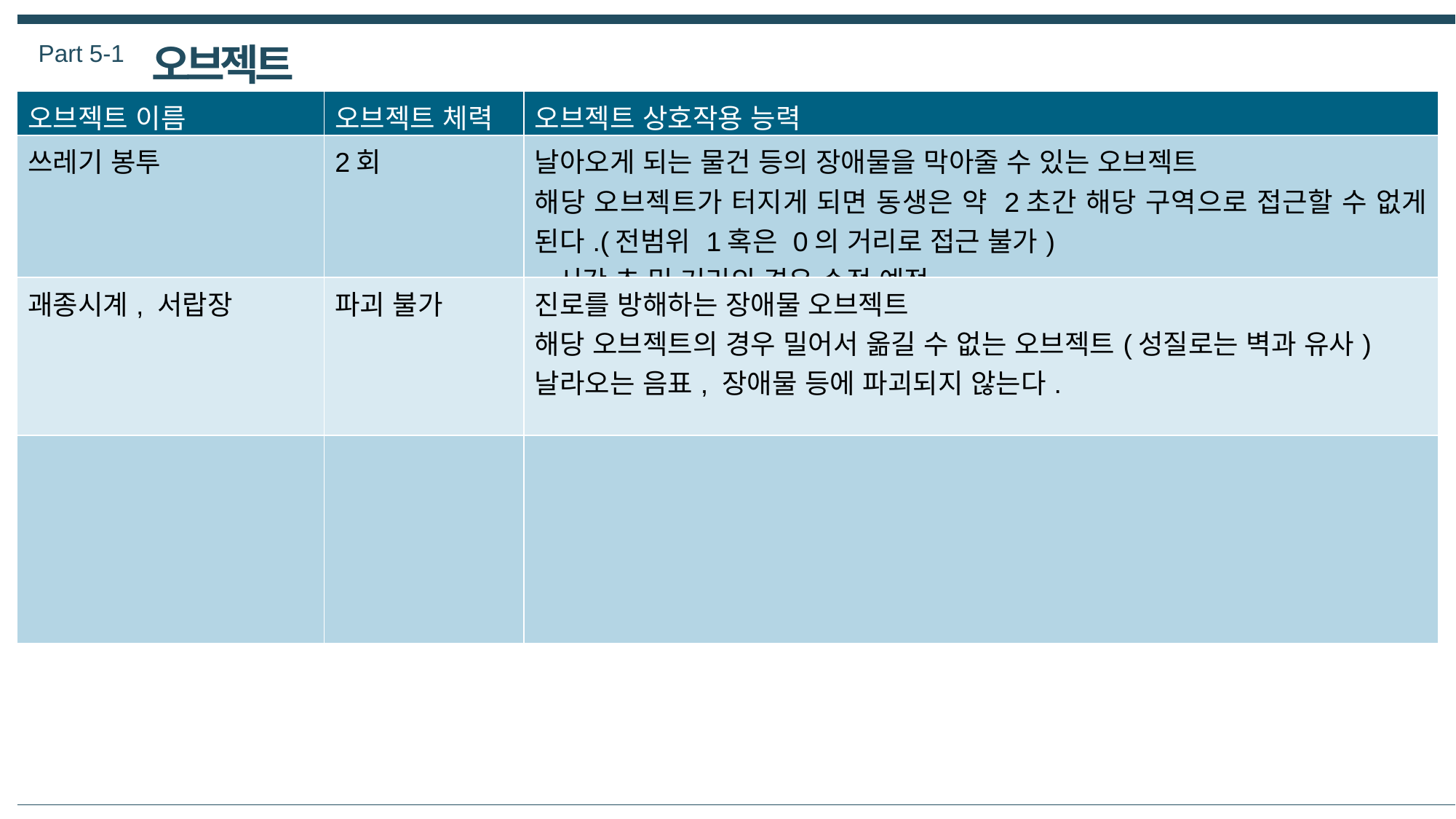

Part 5-1
오브젝트
| 오브젝트 이름 | 오브젝트 체력 | 오브젝트 상호작용 능력 |
| --- | --- | --- |
| 쓰레기 봉투 | 2회 | 날아오게 되는 물건 등의 장애물을 막아줄 수 있는 오브젝트 해당 오브젝트가 터지게 되면 동생은 약 2초간 해당 구역으로 접근할 수 없게 된다.(전범위 1혹은 0의 거리로 접근 불가) - 시간 초 및 거리의 경우 수정 예정 |
| 괘종시계, 서랍장 | 파괴 불가 | 진로를 방해하는 장애물 오브젝트 해당 오브젝트의 경우 밀어서 옮길 수 없는 오브젝트(성질로는 벽과 유사) 날라오는 음표, 장애물 등에 파괴되지 않는다. |
|  |  |  |